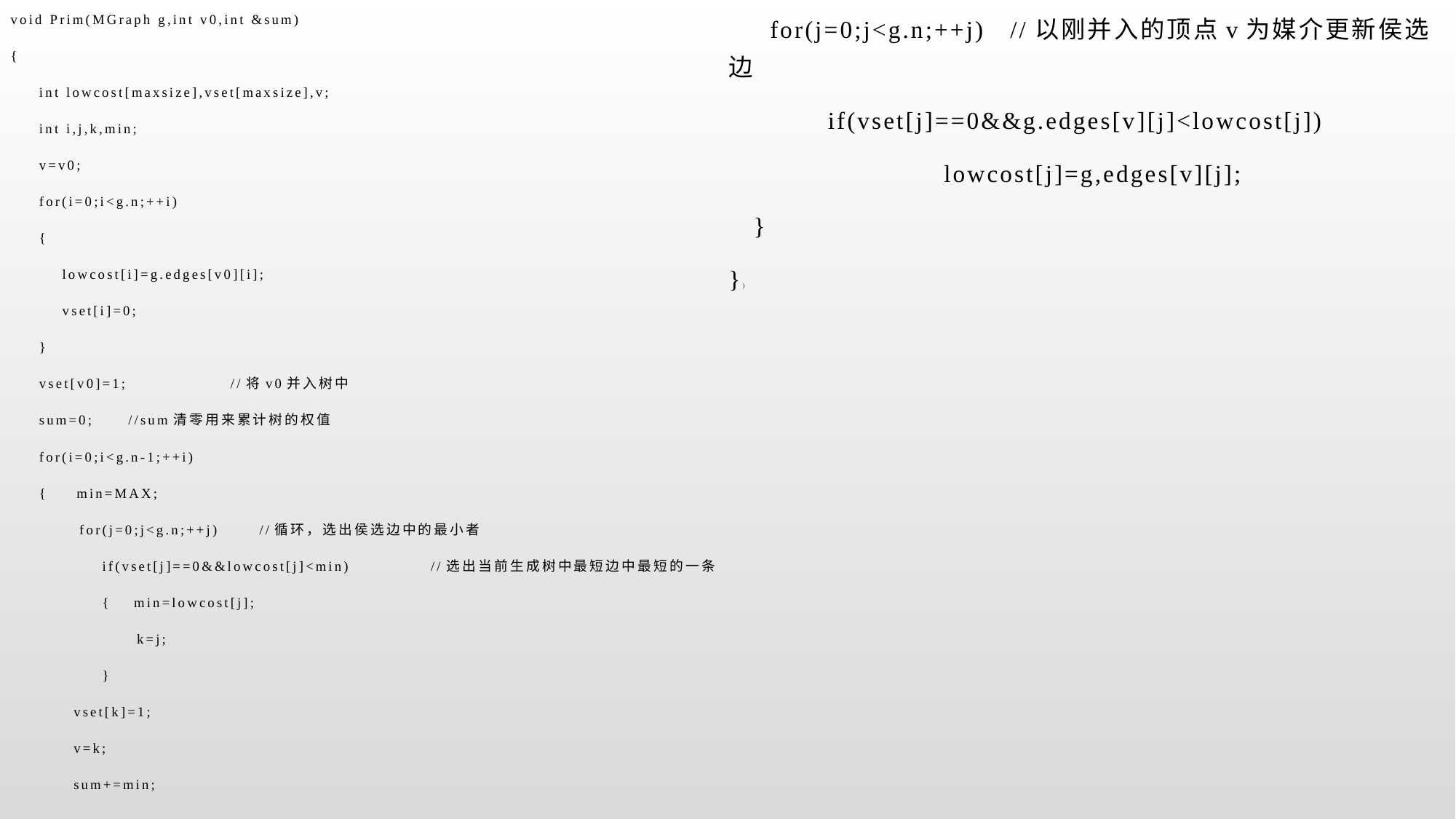

void Prim(MGraph g,int v0,int &sum)
{
     int lowcost[maxsize],vset[maxsize],v;
     int i,j,k,min;
     v=v0;
     for(i=0;i<g.n;++i)
     {
         lowcost[i]=g.edges[v0][i];
         vset[i]=0;
     }
     vset[v0]=1;                  //将v0并入树中
     sum=0;      //sum清零用来累计树的权值
     for(i=0;i<g.n-1;++i)
     {     min=MAX;
            for(j=0;j<g.n;++j)       //循环，选出侯选边中的最小者
                if(vset[j]==0&&lowcost[j]<min)              //选出当前生成树中最短边中最短的一条
                {    min=lowcost[j];
                      k=j;
                }
           vset[k]=1;
           v=k;
           sum+=min;

     for(j=0;j<g.n;++j)   //以刚并入的顶点v为媒介更新侯选边
            if(vset[j]==0&&g.edges[v][j]<lowcost[j])
                          lowcost[j]=g,edges[v][j];
   }
})